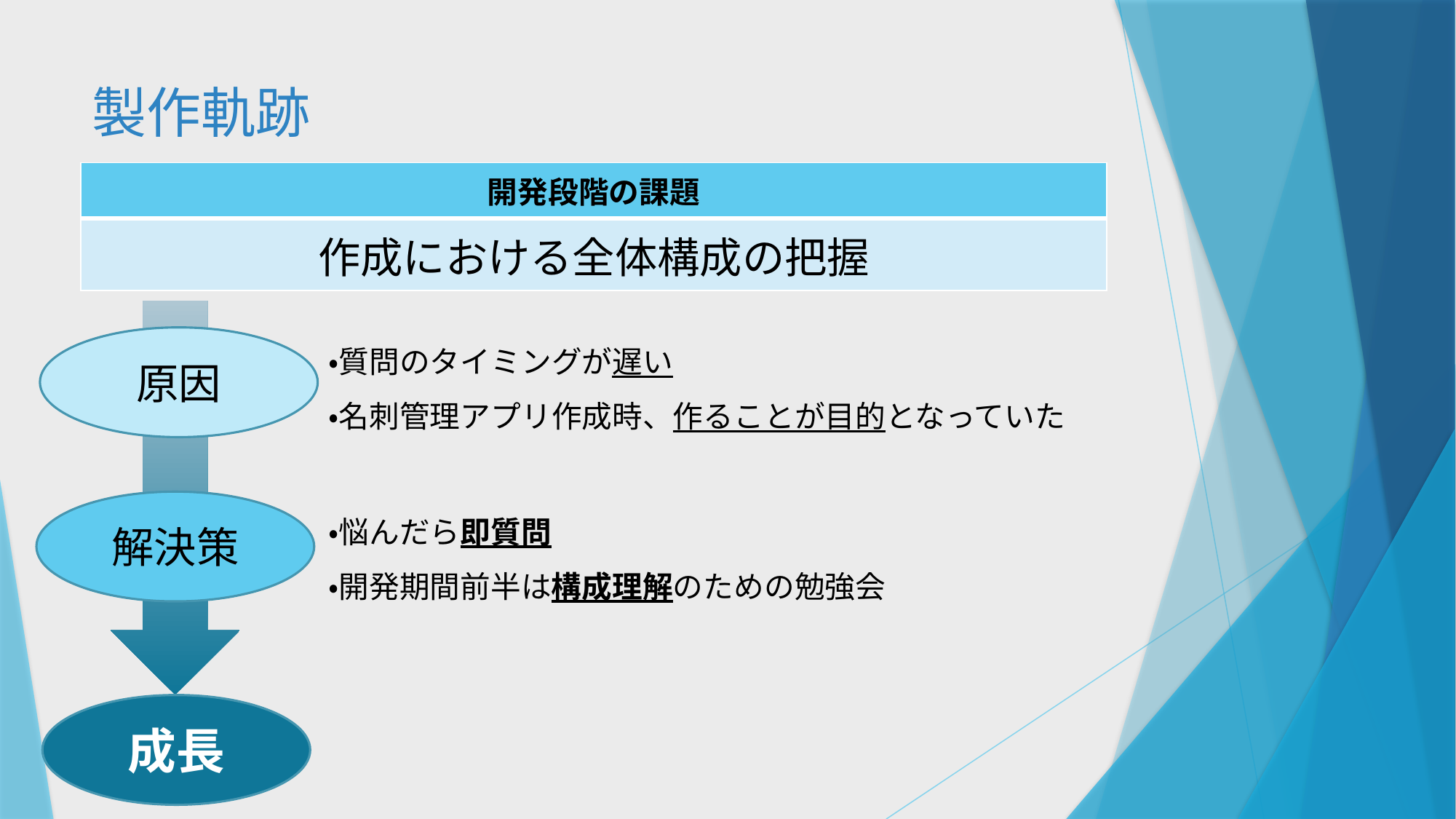

# 製作軌跡
| 開発段階の課題 |
| --- |
| 作成における全体構成の把握 |

・質問のタイミングが遅い
・名刺管理アプリ作成時、作ることが目的となっていた
原因
・悩んだら即質問
・開発期間前半は構成理解のための勉強会
解決策
成長